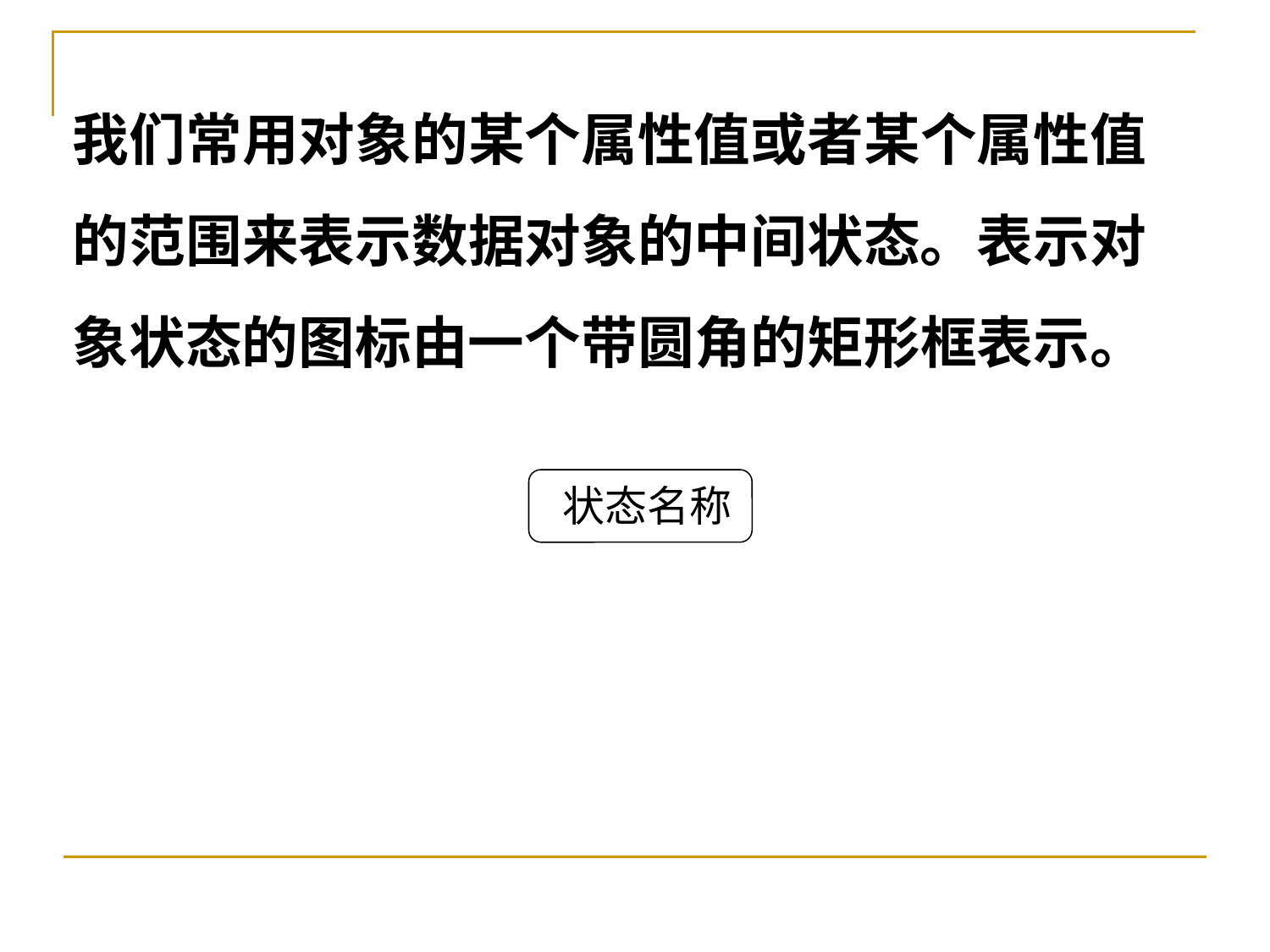

我们常用对象的某个属性值或者某个属性值的范围来表示数据对象的中间状态。表示对象状态的图标由一个带圆角的矩形框表示。
状态名称